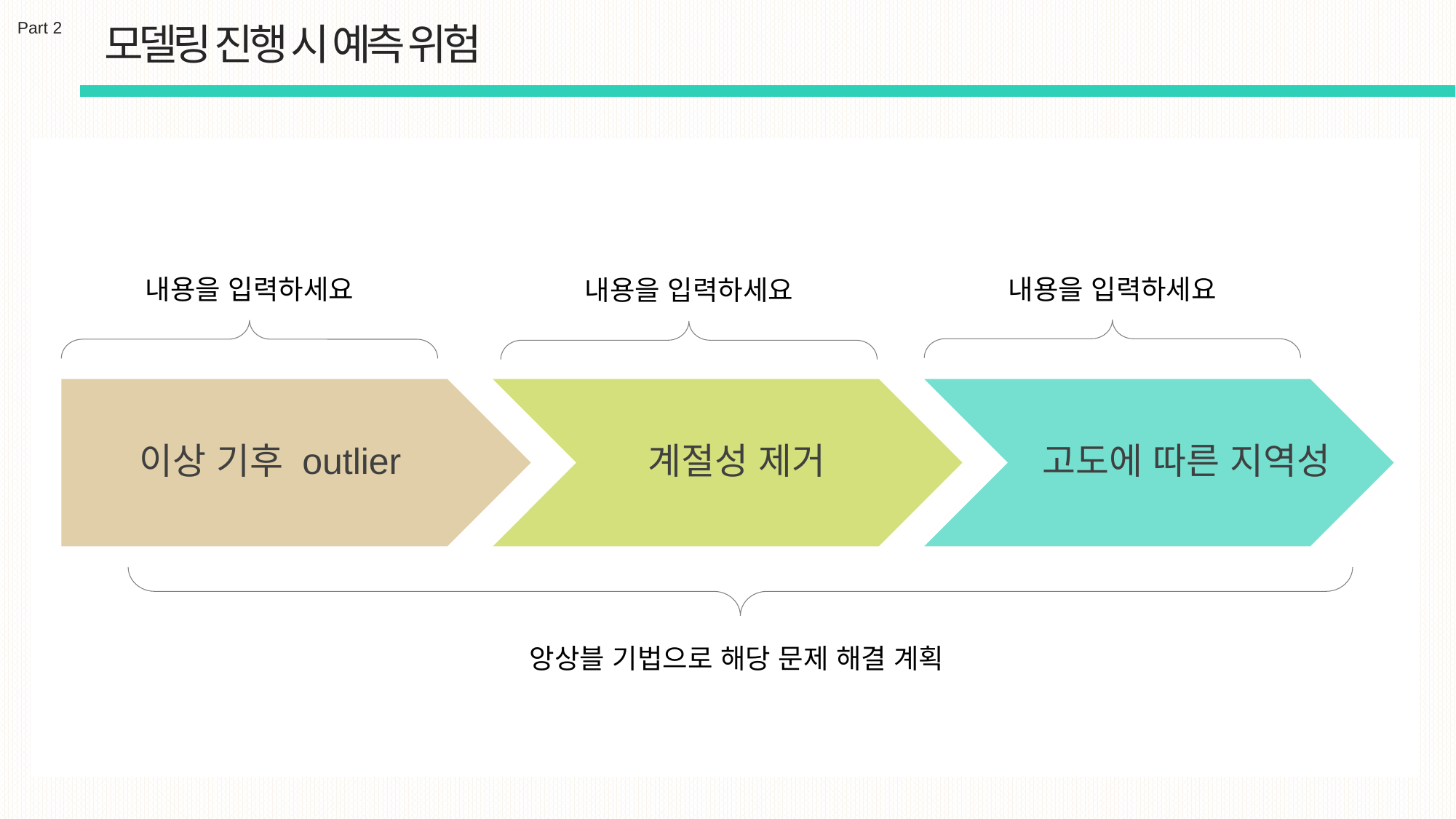

Part 2
모델링 진행 시 예측 위험

내용을 입력하세요
내용을 입력하세요
내용을 입력하세요

계절성 제거
고도에 따른 지역성
이상 기후 outlier
앙상블 기법으로 해당 문제 해결 계획